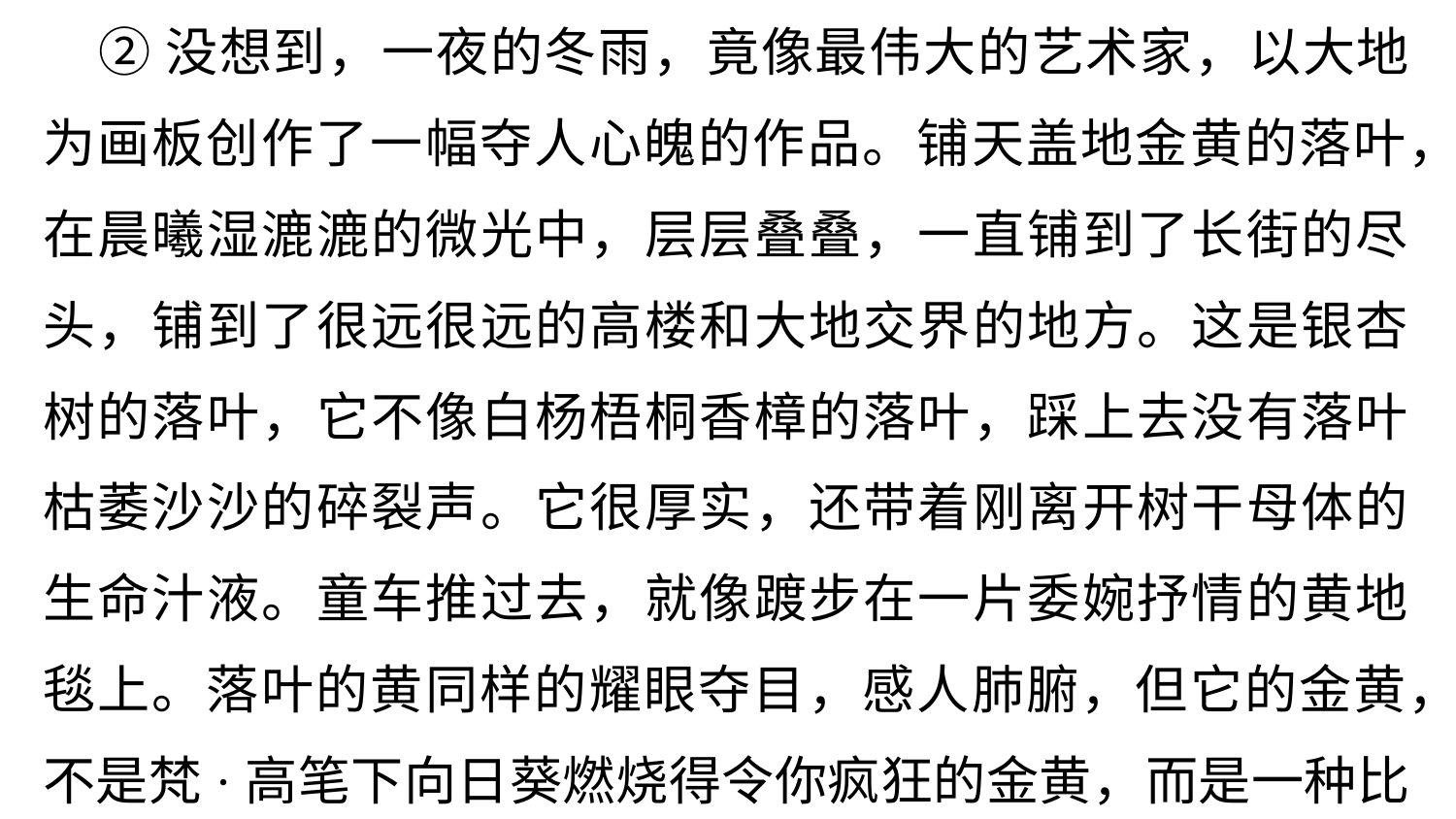

②没想到，一夜的冬雨，竟像最伟大的艺术家，以大地为画板创作了一幅夺人心魄的作品。铺天盖地金黄的落叶，在晨曦湿漉漉的微光中，层层叠叠，一直铺到了长街的尽头，铺到了很远很远的高楼和大地交界的地方。这是银杏树的落叶，它不像白杨梧桐香樟的落叶，踩上去没有落叶枯萎沙沙的碎裂声。它很厚实，还带着刚离开树干母体的生命汁液。童车推过去，就像踱步在一片委婉抒情的黄地毯上。落叶的黄同样的耀眼夺目，感人肺腑，但它的金黄，不是梵·高笔下向日葵燃烧得令你疯狂的金黄，而是一种比白重一些的淡